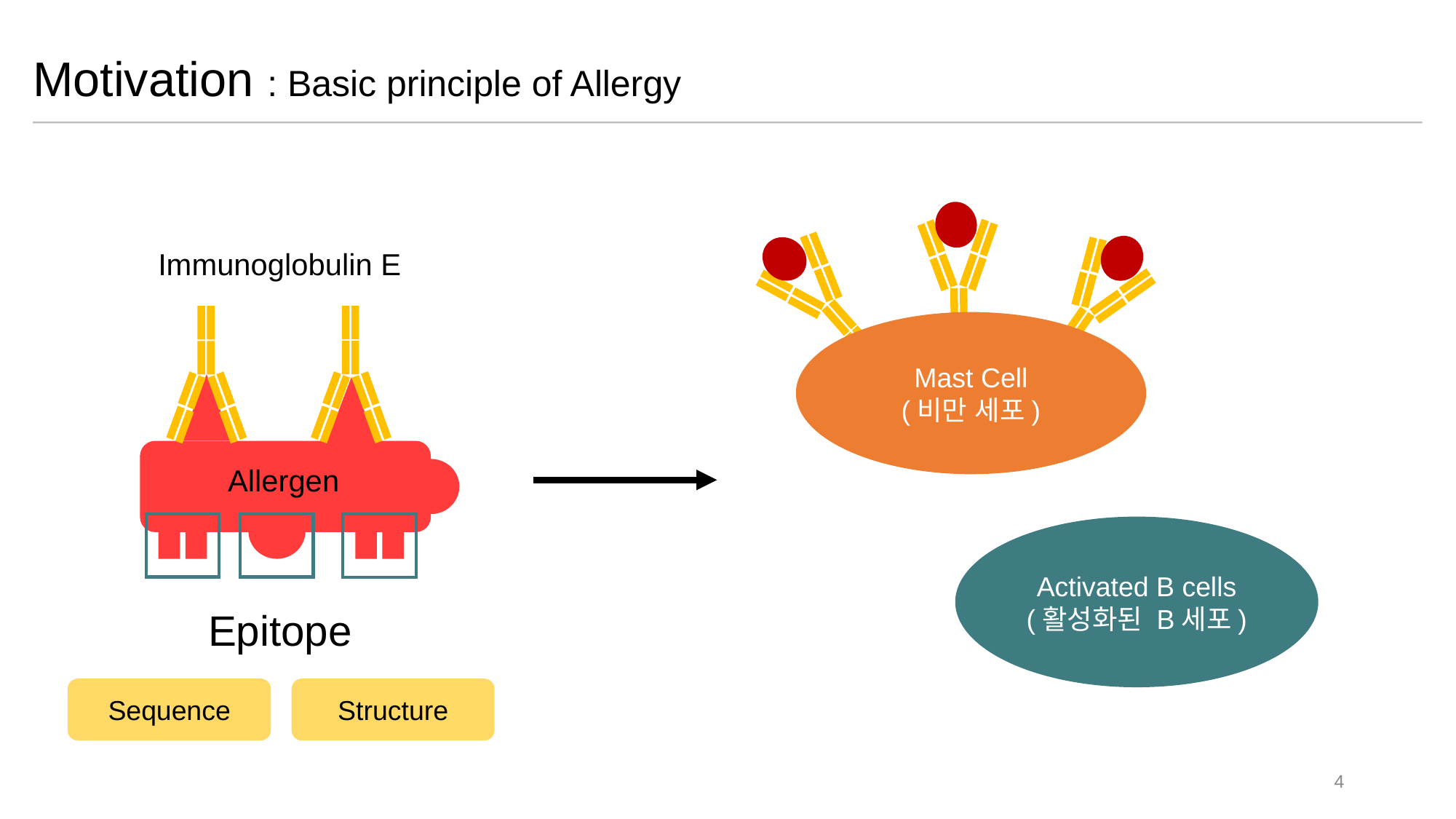

Motivation : Basic principle of Allergy

Immunoglobulin E

Mast Cell
(비만 세포)

Allergen

Activated B cells
(활성화된 B세포)
Epitope
Sequence
Sequence
Structure
4